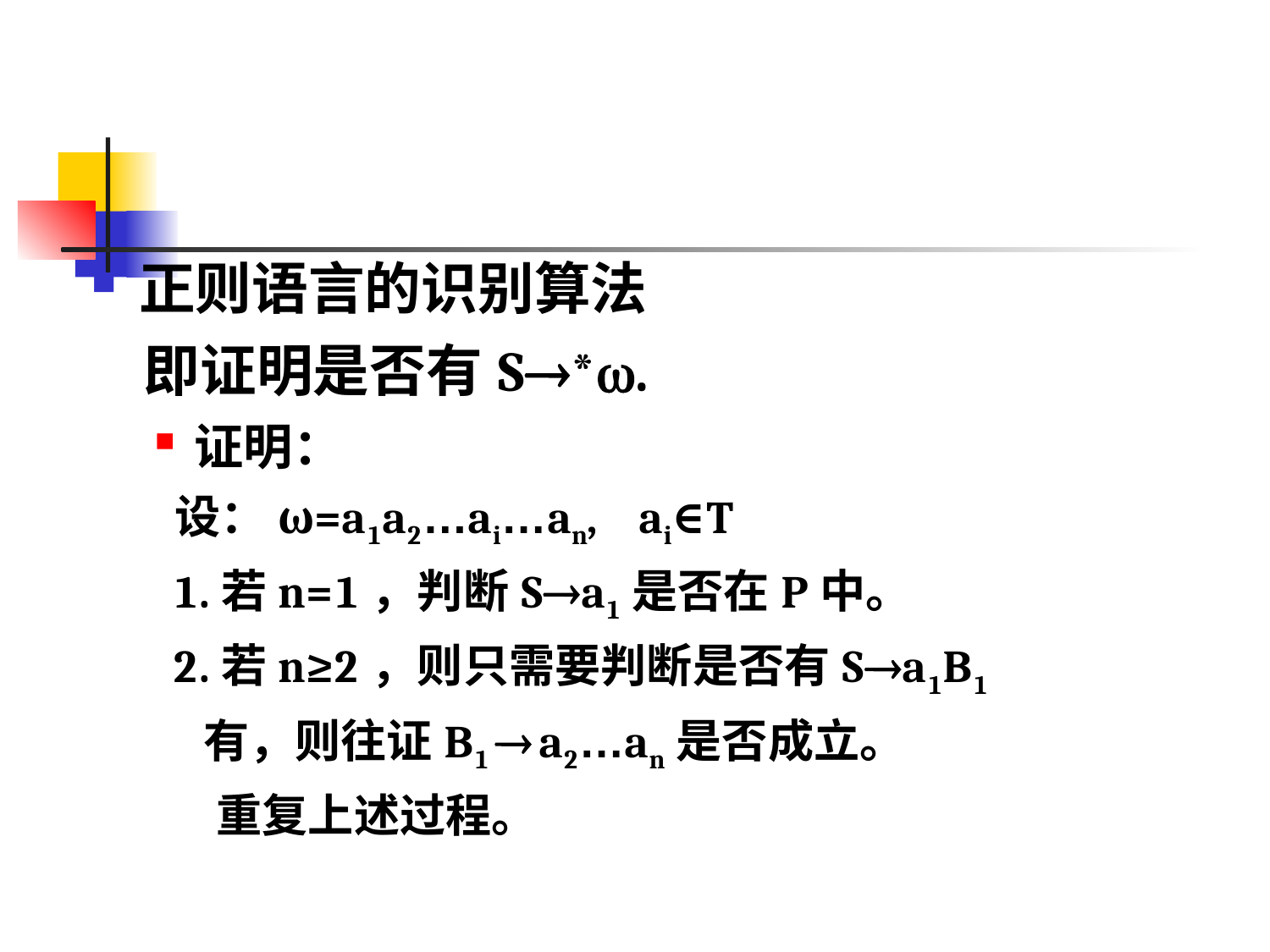

#
正则语言的识别算法
   即证明是否有S→*ω.
证明：
       设：ω=a1a2…ai…an,    ai∈T
        1.若n=1，判断S→a1是否在P中。
        2.若n≥2，则只需要判断是否有S→a1B1
                 有，则往证B1 → a2…an是否成立。
           重复上述过程。